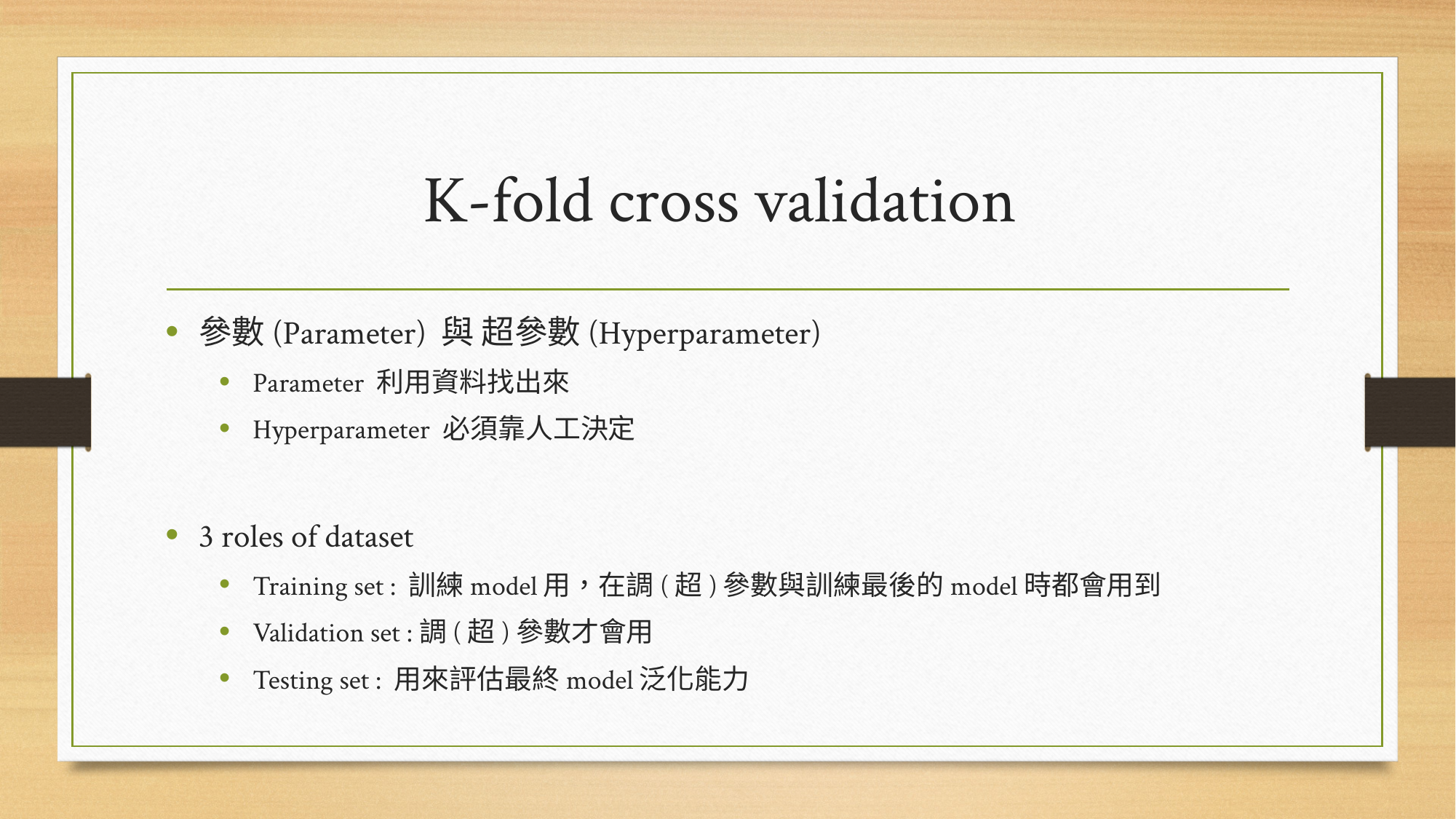

# K-fold cross validation
參數(Parameter) 與 超參數(Hyperparameter)
Parameter 利用資料找出來
Hyperparameter 必須靠人工決定

3 roles of dataset
Training set : 訓練model用，在調(超)參數與訓練最後的model時都會用到
Validation set :調(超)參數才會用
Testing set : 用來評估最終model泛化能力